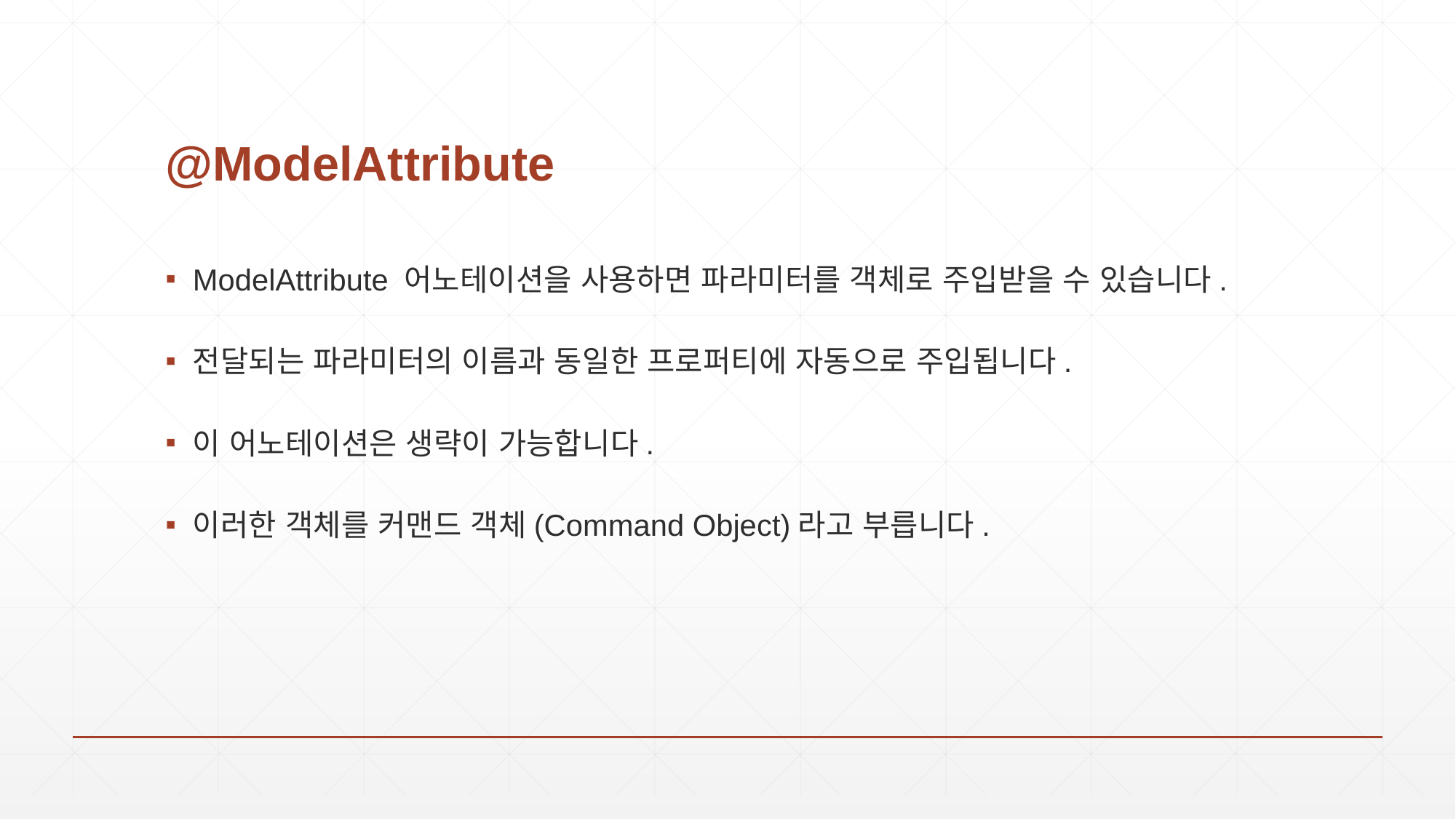

# @ModelAttribute
ModelAttribute 어노테이션을 사용하면 파라미터를 객체로 주입받을 수 있습니다.
전달되는 파라미터의 이름과 동일한 프로퍼티에 자동으로 주입됩니다.
이 어노테이션은 생략이 가능합니다.
이러한 객체를 커맨드 객체(Command Object)라고 부릅니다.